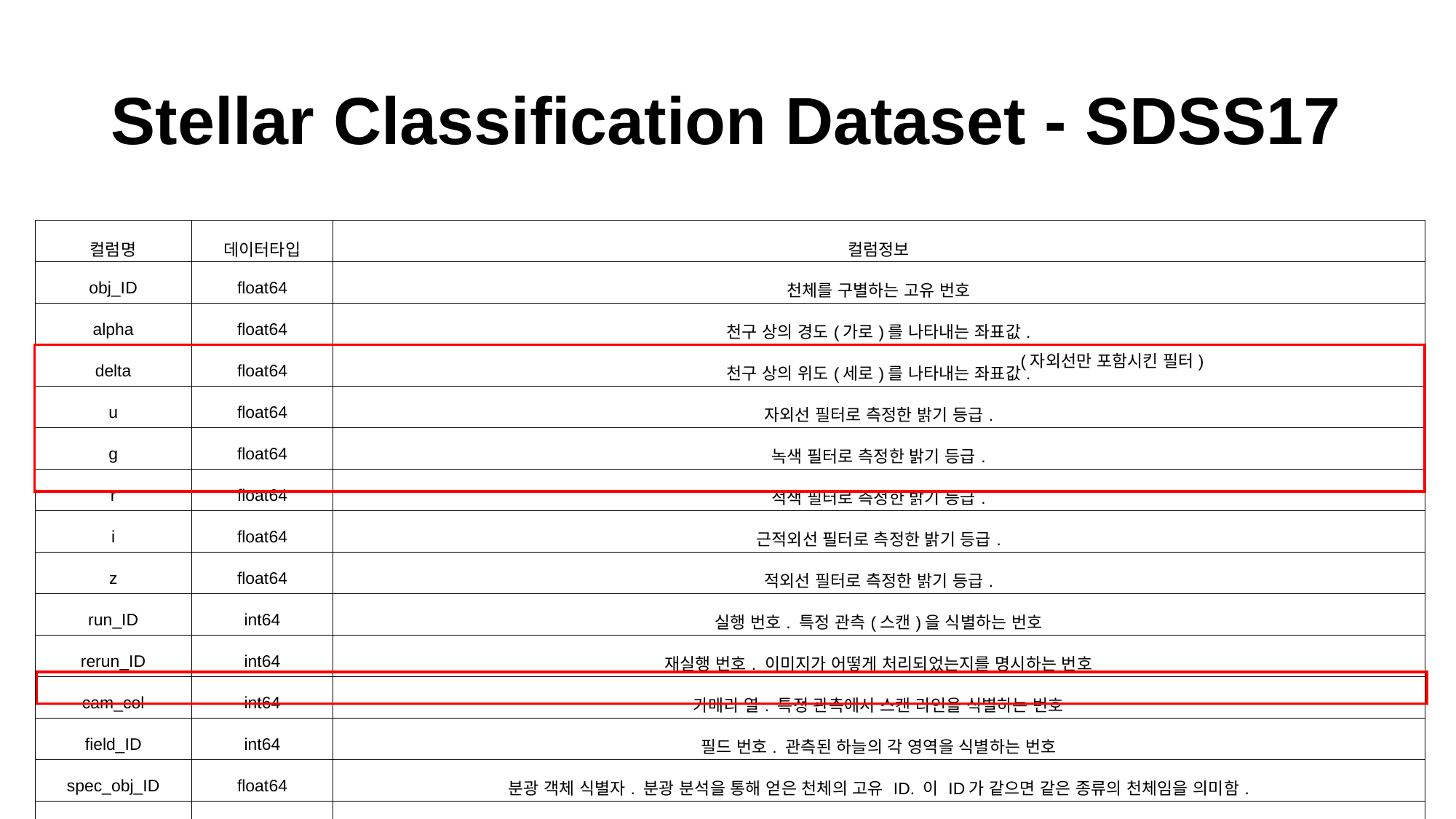

# Stellar Classification Dataset - SDSS17
| 컬럼명 | 데이터타입 | 컬럼정보 |
| --- | --- | --- |
| obj\_ID | float64 | 천체를 구별하는 고유 번호 |
| alpha | float64 | 천구 상의 경도(가로)를 나타내는 좌표값. |
| delta | float64 | 천구 상의 위도(세로)를 나타내는 좌표값. |
| u | float64 | 자외선 필터로 측정한 밝기 등급. |
| g | float64 | 녹색 필터로 측정한 밝기 등급. |
| r | float64 | 적색 필터로 측정한 밝기 등급. |
| i | float64 | 근적외선 필터로 측정한 밝기 등급. |
| z | float64 | 적외선 필터로 측정한 밝기 등급. |
| run\_ID | int64 | 실행 번호. 특정 관측(스캔)을 식별하는 번호 |
| rerun\_ID | int64 | 재실행 번호. 이미지가 어떻게 처리되었는지를 명시하는 번호 |
| cam\_col | int64 | 카메라 열. 특정 관측에서 스캔 라인을 식별하는 번호 |
| field\_ID | int64 | 필드 번호. 관측된 하늘의 각 영역을 식별하는 번호 |
| spec\_obj\_ID | float64 | 분광 객체 식별자. 분광 분석을 통해 얻은 천체의 고유 ID. 이 ID가 같으면 같은 종류의 천체임을 의미함. |
| class | object(str) | 천체 종류. 'GALAXY'(은하), 'STAR'(별), 'QSO'(퀘이사) 중 하나로 분류 |
| redshift | float64 | 적색편이. 빛의 파장이 길어지는 현상을 측정한 값, 천체가 우리로부터 얼마나 멀리 떨어져 있고 얼마나 빠르게 멀어지는지를 나타내는 핵심 지표 |
| plate | int64 | 플레이트 ID. SDSS(관측 프로젝트)에서 빛을 모으는 데 사용된 각 플레이트를 식별하는 고유 번호 |
| MJD | int64 | 수정 율리우스일(Modified Julian Date). 특정 데이터가 관측된 날짜 |
| fiber\_ID | int64 | 광섬유 ID. 각 관측에서 빛을 초점면으로 향하게 한 광섬유를 식별하는 번호 |

(자외선만 포함시킨 필터)